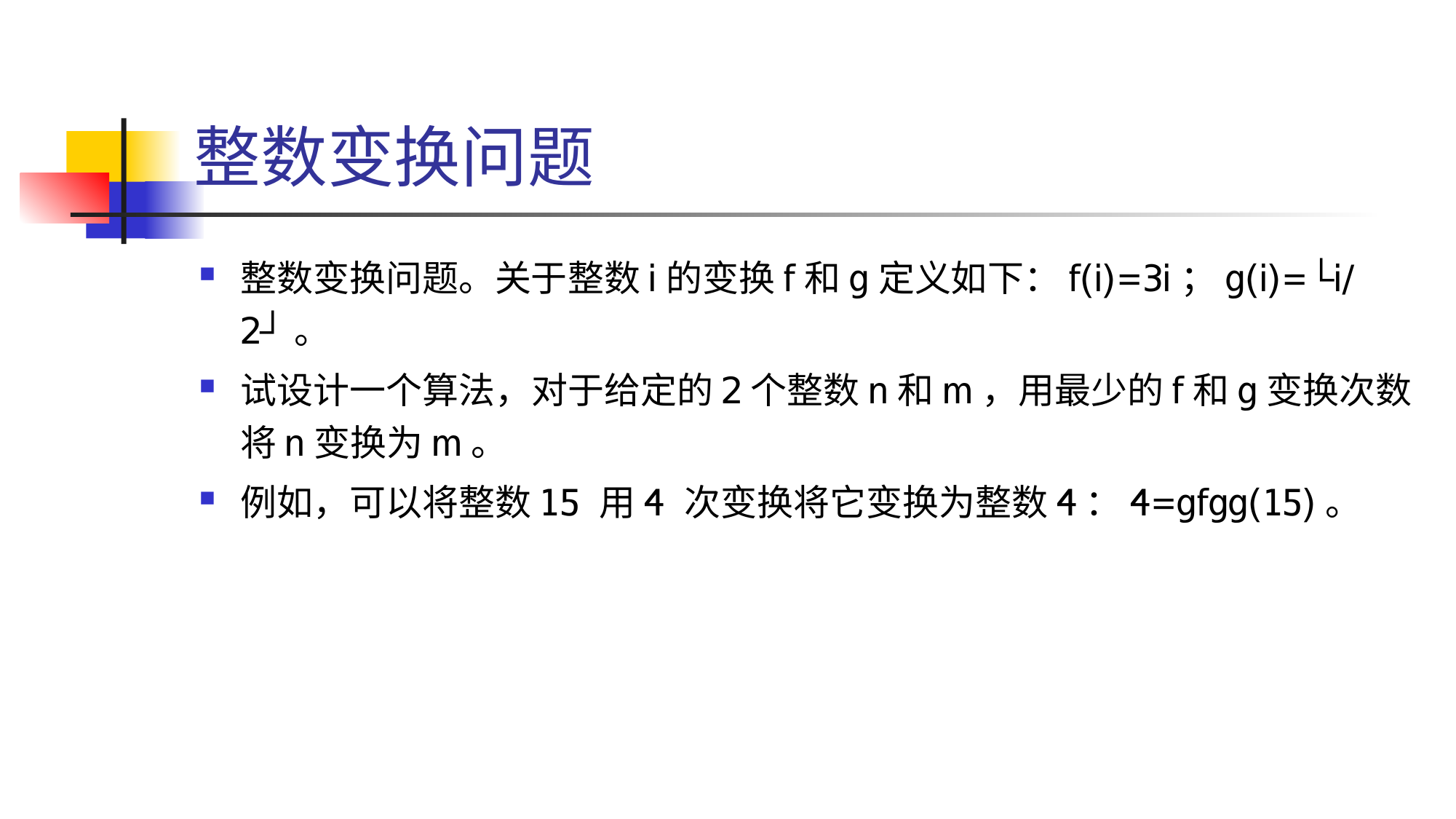

# 整数变换问题
整数变换问题。关于整数i的变换f和g定义如下：f(i)=3i；g(i)=└i/2┘。
试设计一个算法，对于给定的2个整数n和m，用最少的f和g变换次数将n变换为m。
例如，可以将整数15 用4 次变换将它变换为整数4：4=gfgg(15)。